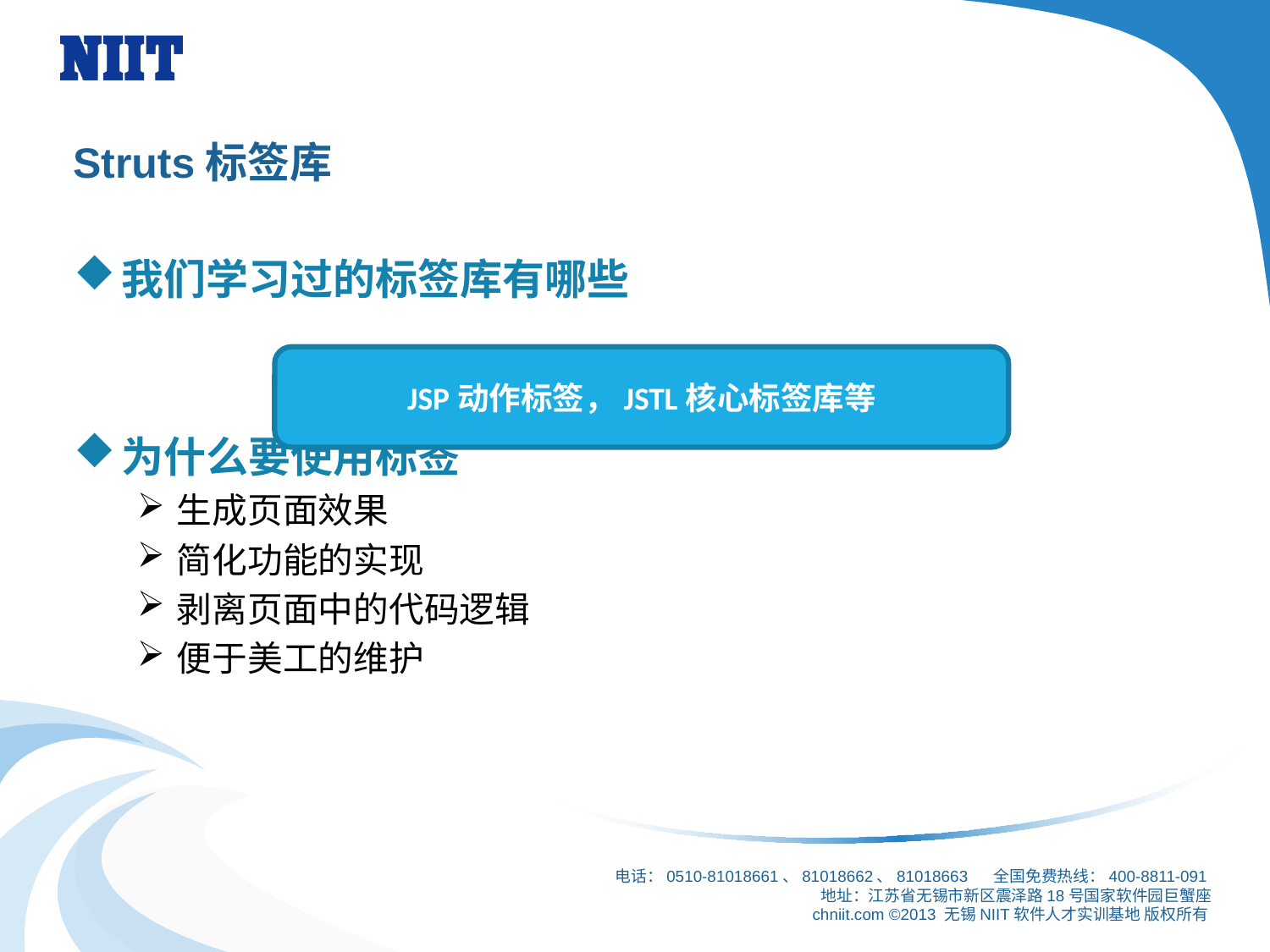

# Struts标签库
我们学习过的标签库有哪些

为什么要使用标签
生成页面效果
简化功能的实现
剥离页面中的代码逻辑
便于美工的维护
JSP动作标签，JSTL核心标签库等